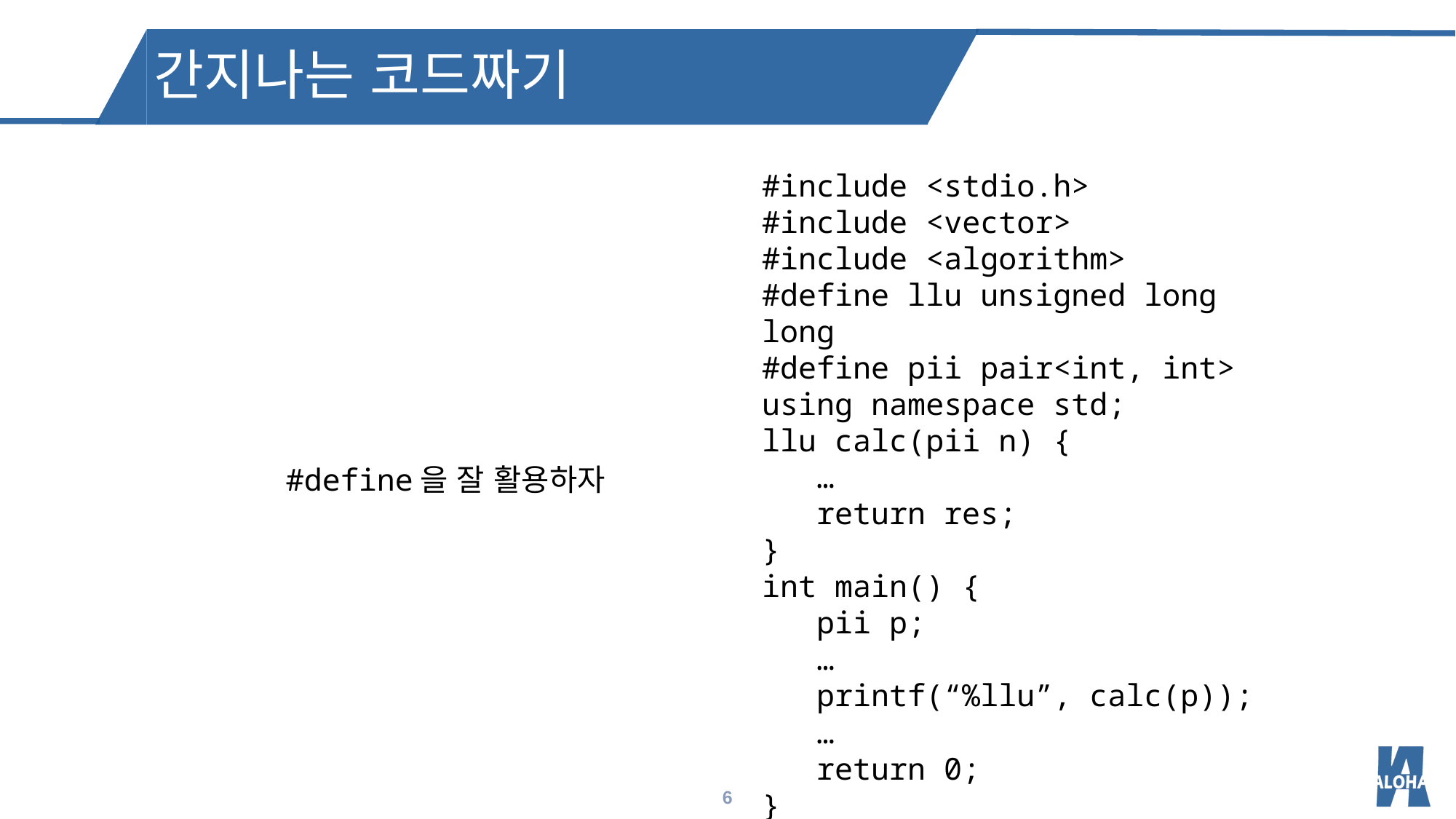

간지나는 코드짜기
#include <stdio.h>
#include <vector>
#include <algorithm>
#define llu unsigned long long
#define pii pair<int, int>
using namespace std;
llu calc(pii n) {
   …
   return res;
}
int main() {
   pii p;
   …
   printf(“%llu”, calc(p));
   …
   return 0;
}
#define을 잘 활용하자
6